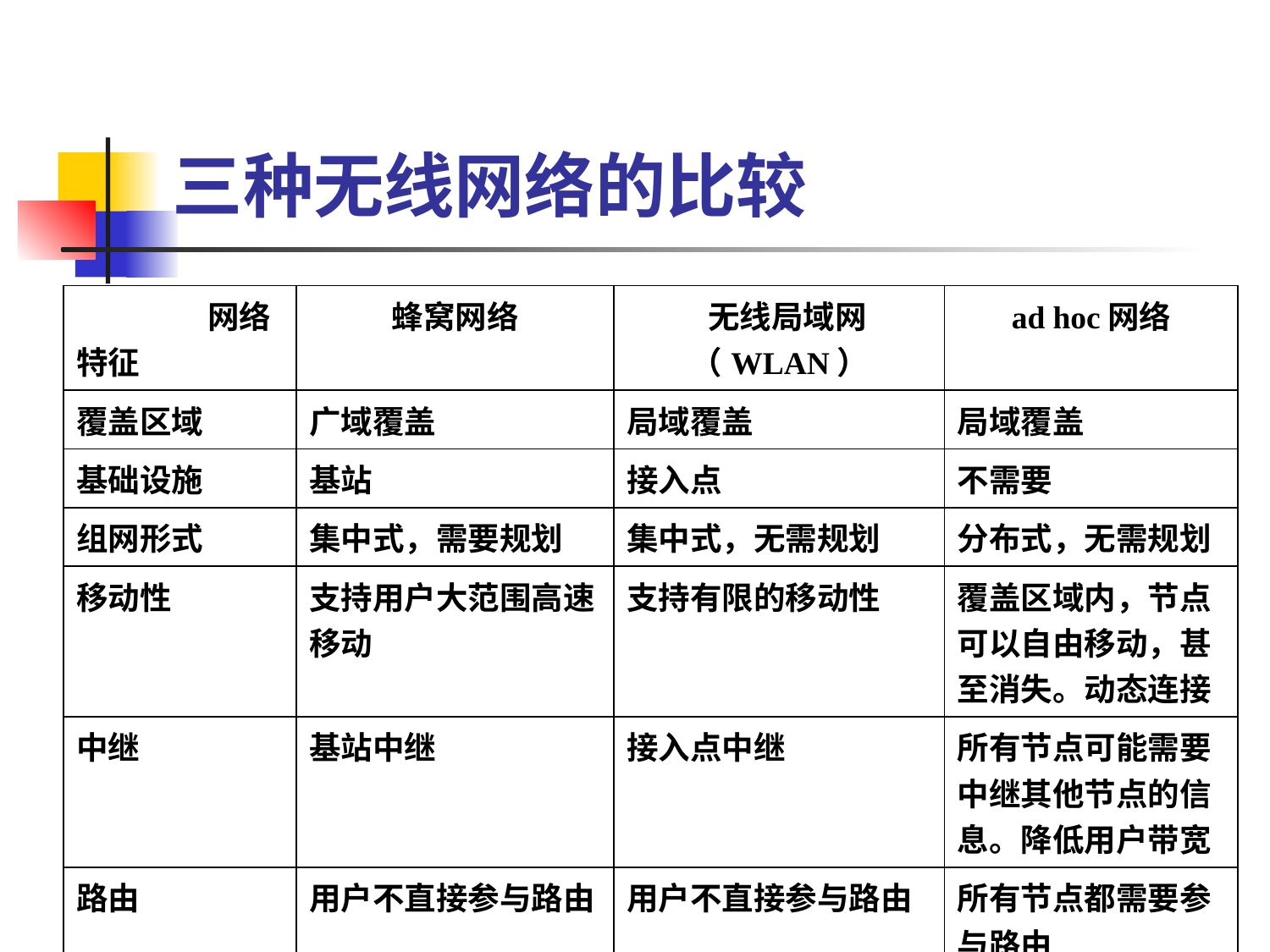

# 三种无线网络的比较
| 网络 特征 | 蜂窝网络 | 无线局域网 （WLAN） | ad hoc网络 |
| --- | --- | --- | --- |
| 覆盖区域 | 广域覆盖 | 局域覆盖 | 局域覆盖 |
| 基础设施 | 基站 | 接入点 | 不需要 |
| 组网形式 | 集中式，需要规划 | 集中式，无需规划 | 分布式，无需规划 |
| 移动性 | 支持用户大范围高速移动 | 支持有限的移动性 | 覆盖区域内，节点可以自由移动，甚至消失。动态连接 |
| 中继 | 基站中继 | 接入点中继 | 所有节点可能需要中继其他节点的信息。降低用户带宽 |
| 路由 | 用户不直接参与路由 | 用户不直接参与路由 | 所有节点都需要参与路由 |
| 多跳 | 单跳 | 单跳 | 多跳 |